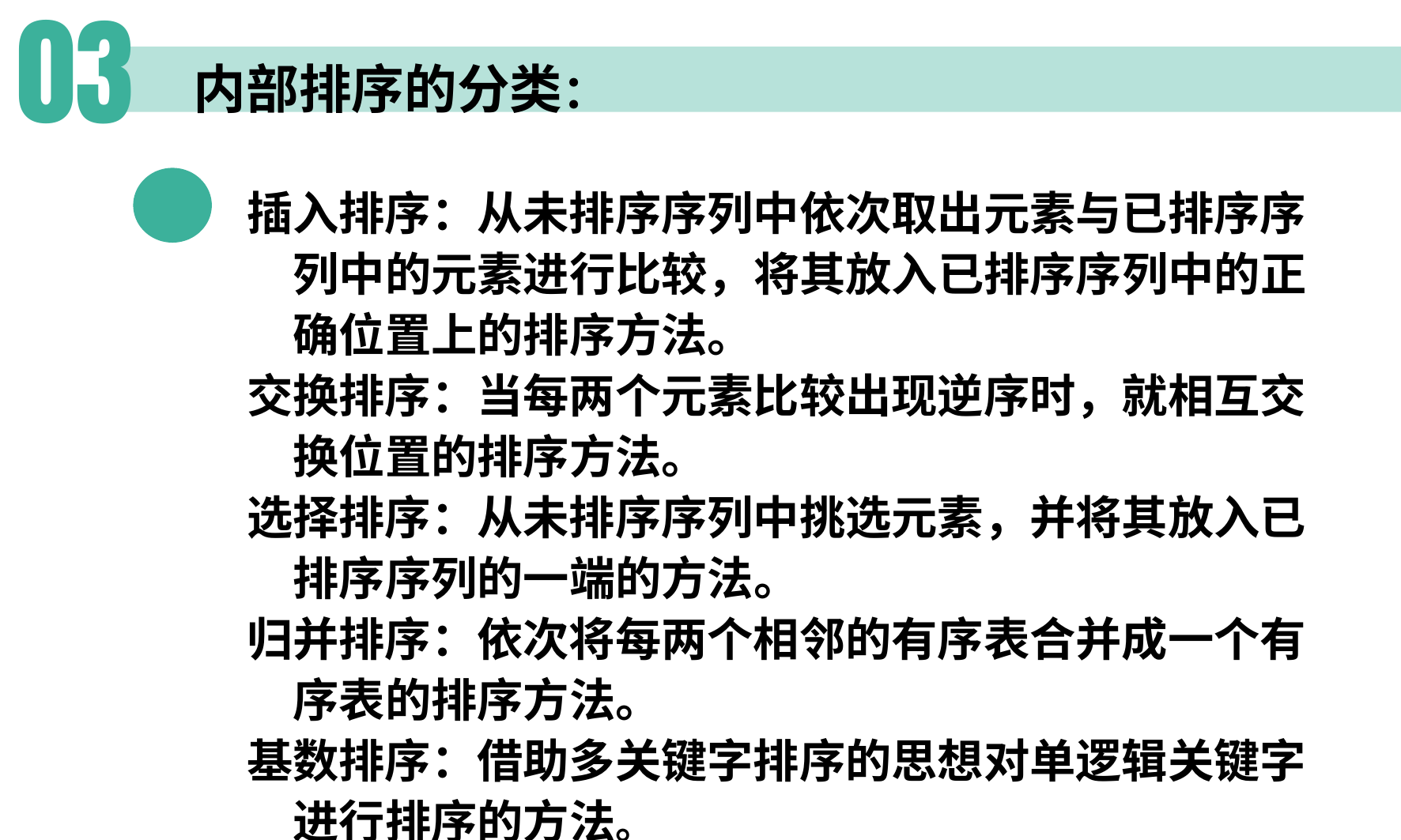

03

  内部排序的分类：

插入排序：从未排序序列中依次取出元素与已排序序列中的元素进行比较，将其放入已排序序列中的正确位置上的排序方法。
交换排序：当每两个元素比较出现逆序时，就相互交换位置的排序方法。
选择排序：从未排序序列中挑选元素，并将其放入已排序序列的一端的方法。
归并排序：依次将每两个相邻的有序表合并成一个有序表的排序方法。
基数排序：借助多关键字排序的思想对单逻辑关键字进行排序的方法。